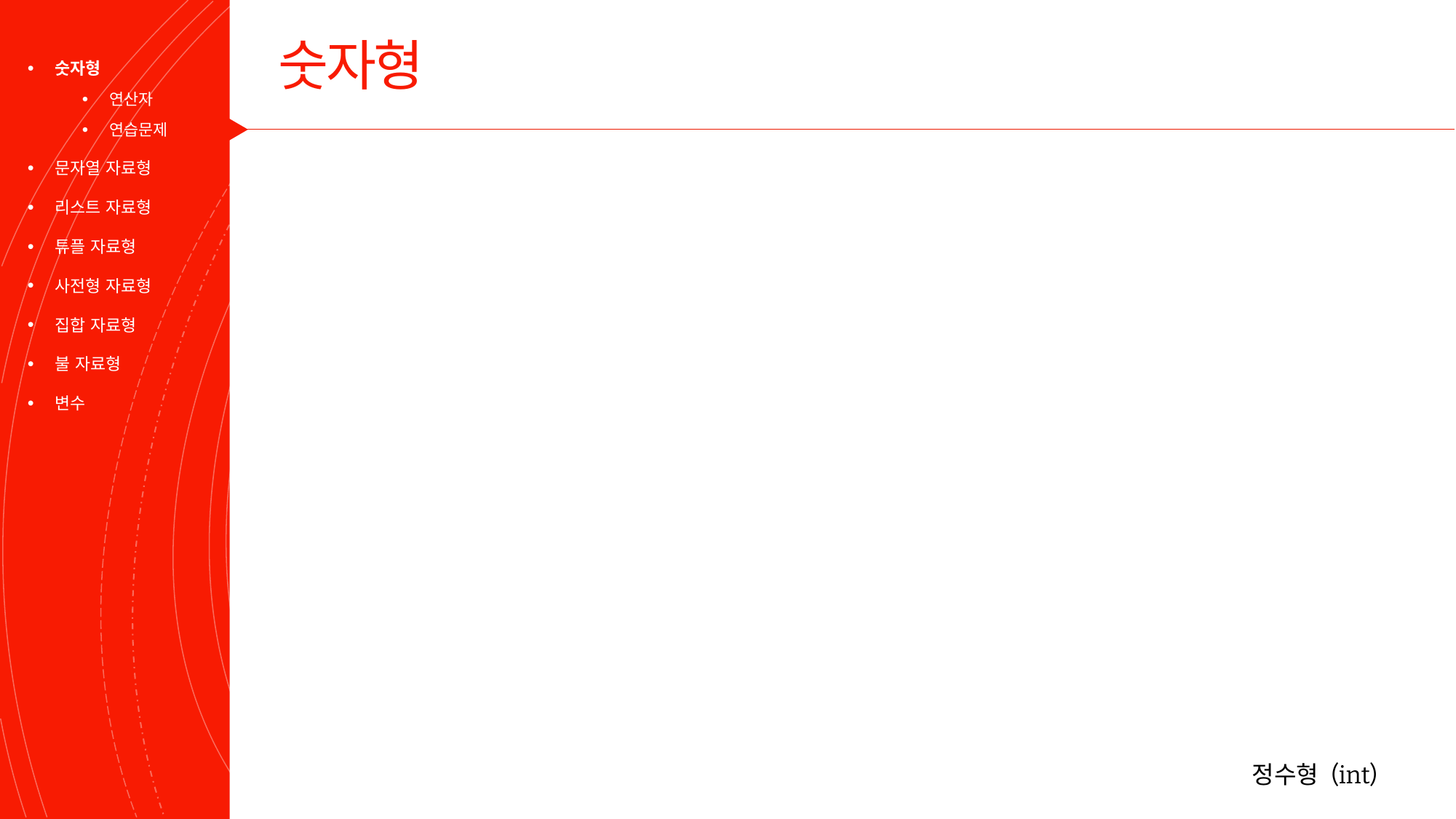

# 숫자형
숫자형
연산자
연습문제
문자열 자료형
리스트 자료형
튜플 자료형
사전형 자료형
집합 자료형
불 자료형
변수

정수형 (int)